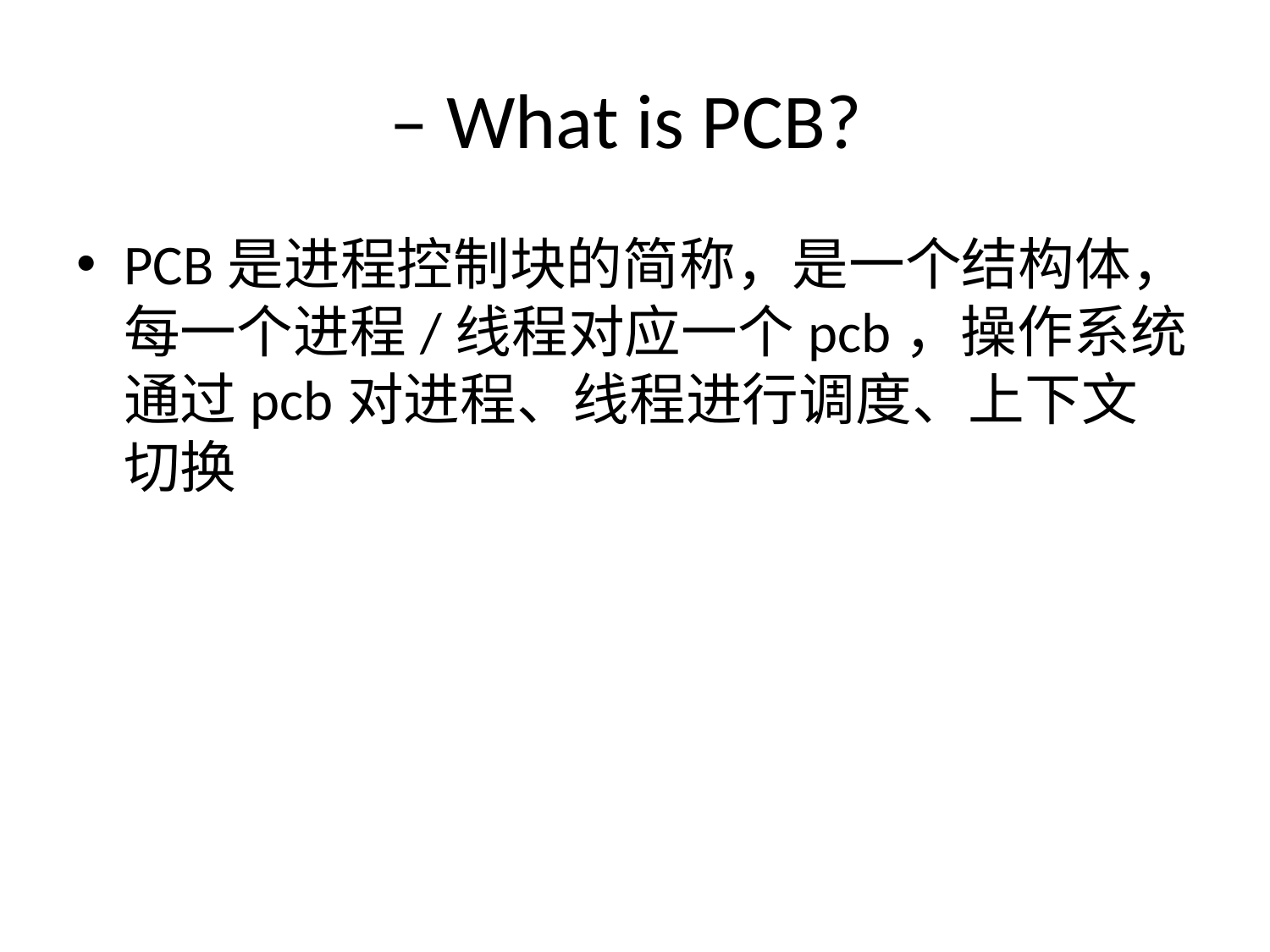

# – What is PCB?
PCB是进程控制块的简称，是一个结构体，每一个进程/线程对应一个pcb，操作系统通过pcb对进程、线程进行调度、上下文切换